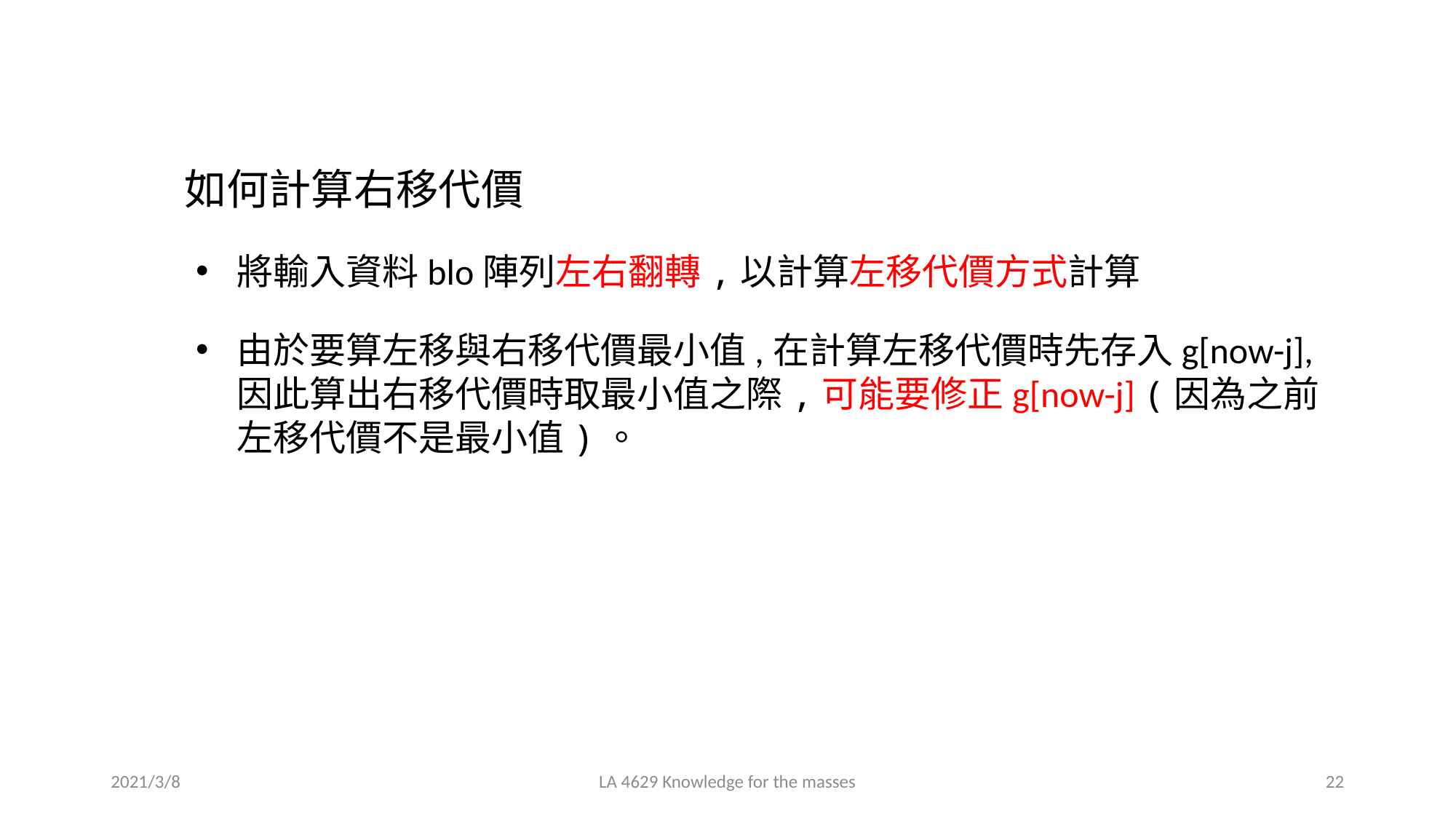

如何計算右移代價
將輸入資料blo陣列左右翻轉,以計算左移代價方式計算
由於要算左移與右移代價最小值,在計算左移代價時先存入g[now-j],因此算出右移代價時取最小值之際,可能要修正g[now-j] (因為之前左移代價不是最小值)。
2021/3/8
LA 4629 Knowledge for the masses
22